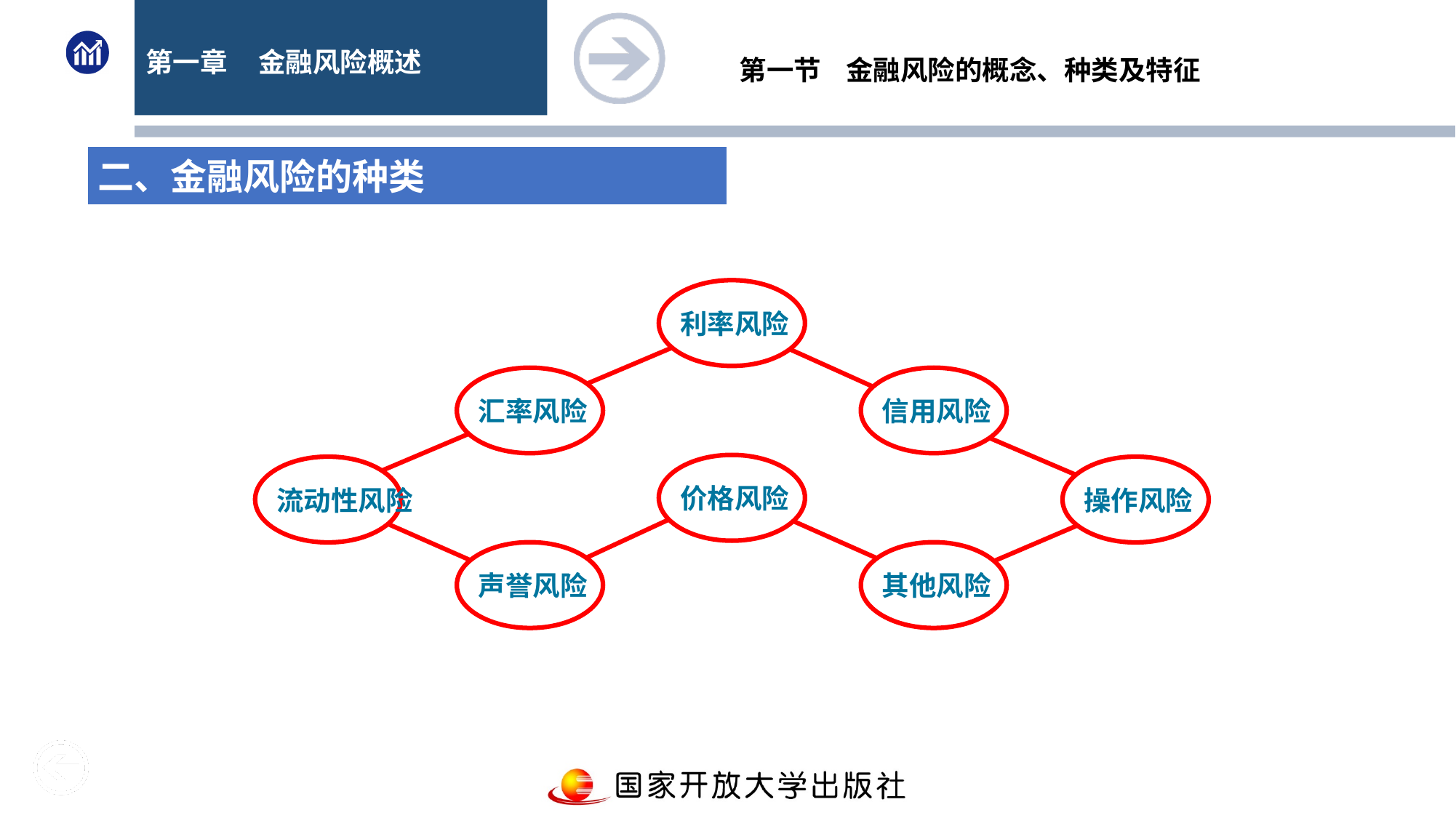

第一节    金融风险的概念、种类及特征
第一章     金融风险概述
二、金融风险的种类
利率风险

汇率风险
信用风险
价格风险
流动性风险
操作风险
声誉风险
其他风险